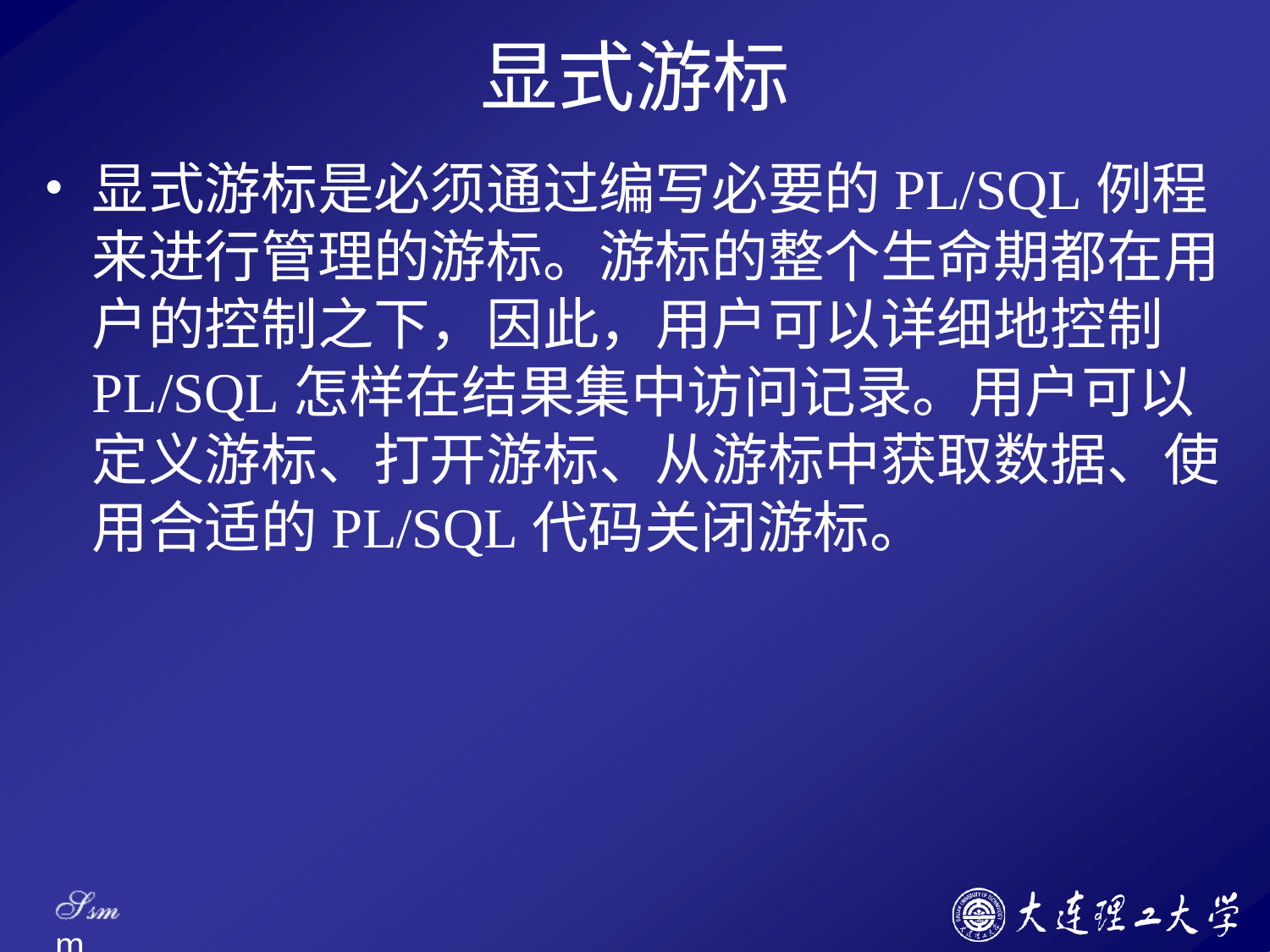

# 显式游标
显式游标是必须通过编写必要的PL/SQL例程 来进行管理的游标。游标的整个生命期都在用 户的控制之下，因此，用户可以详细地控制 PL/SQL怎样在结果集中访问记录。用户可以 定义游标、打开游标、从游标中获取数据、使 用合适的PL/SQL代码关闭游标。

Ssm